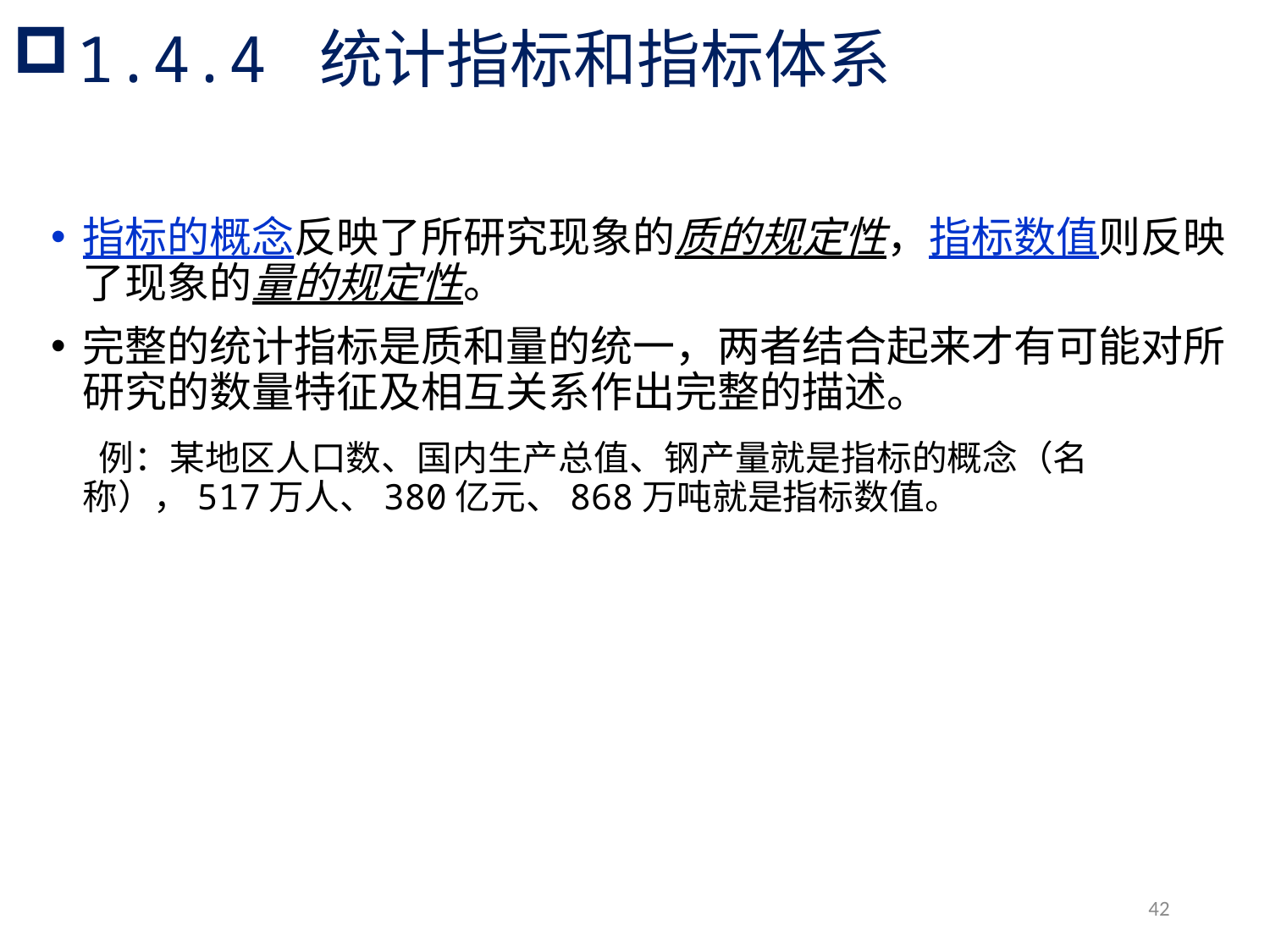

# 1.4.4 统计指标和指标体系

指标的概念反映了所研究现象的质的规定性，指标数值则反映了现象的量的规定性。
完整的统计指标是质和量的统一，两者结合起来才有可能对所研究的数量特征及相互关系作出完整的描述。
    例：某地区人口数、国内生产总值、钢产量就是指标的概念（名称），517万人、380亿元、868万吨就是指标数值。
42